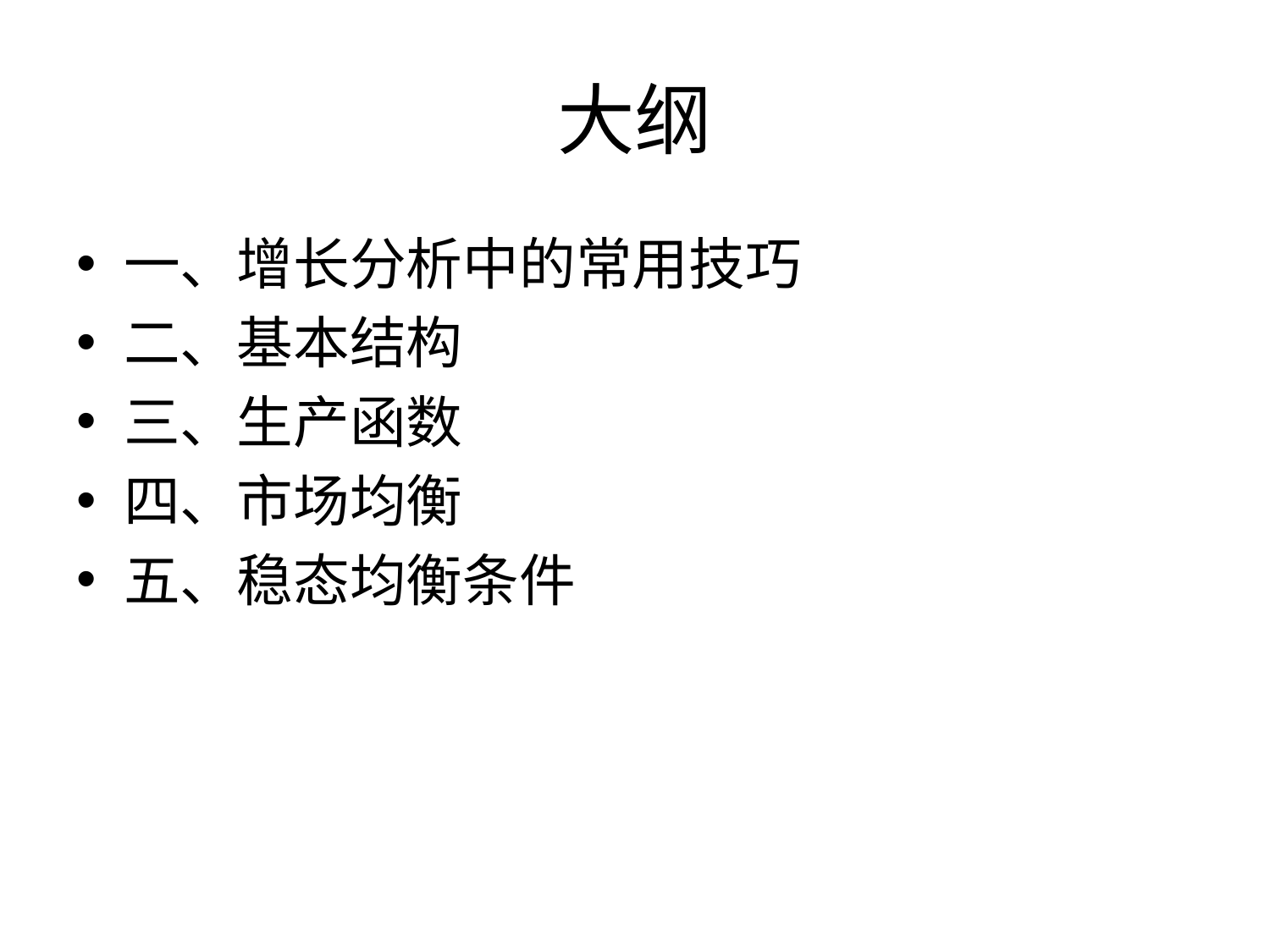

# 大纲
一、增长分析中的常用技巧
二、基本结构
三、生产函数
四、市场均衡
五、稳态均衡条件